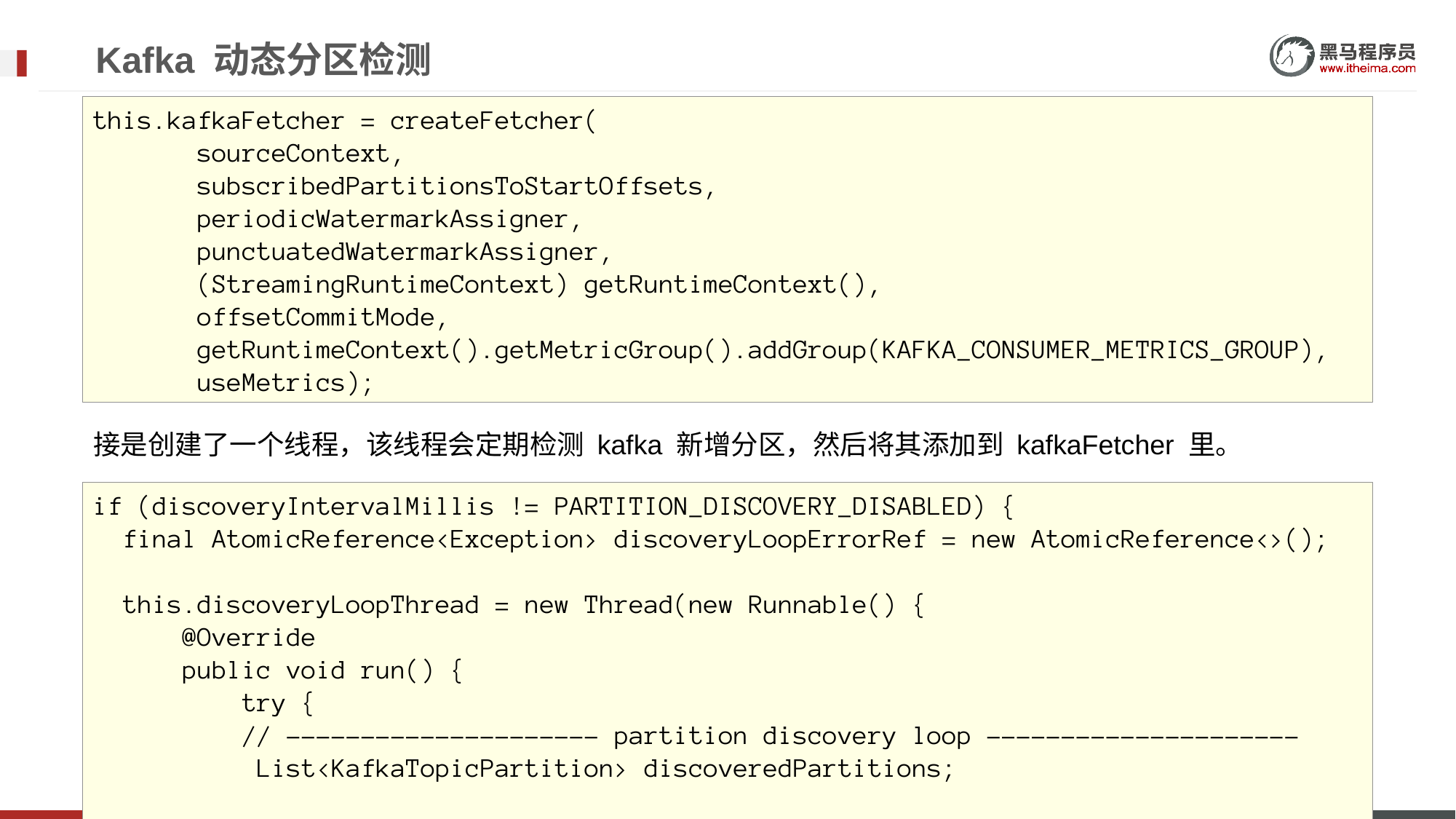

# Kafka 动态分区检测
this.kafkaFetcher = createFetcher(
       sourceContext,
       subscribedPartitionsToStartOffsets,
       periodicWatermarkAssigner,
       punctuatedWatermarkAssigner,
       (StreamingRuntimeContext) getRuntimeContext(),
       offsetCommitMode,
       getRuntimeContext().getMetricGroup().addGroup(KAFKA_CONSUMER_METRICS_GROUP),
       useMetrics);

接是创建了一个线程，该线程会定期检测 kafka 新增分区，然后将其添加到 kafkaFetcher 里。
if (discoveryIntervalMillis != PARTITION_DISCOVERY_DISABLED) {
  final AtomicReference<Exception> discoveryLoopErrorRef = new AtomicReference<>();
  this.discoveryLoopThread = new Thread(new Runnable() {
      @Override
      public void run() {
          try {
          // --------------------- partition discovery loop ---------------------
           List<KafkaTopicPartition> discoveredPartitions;